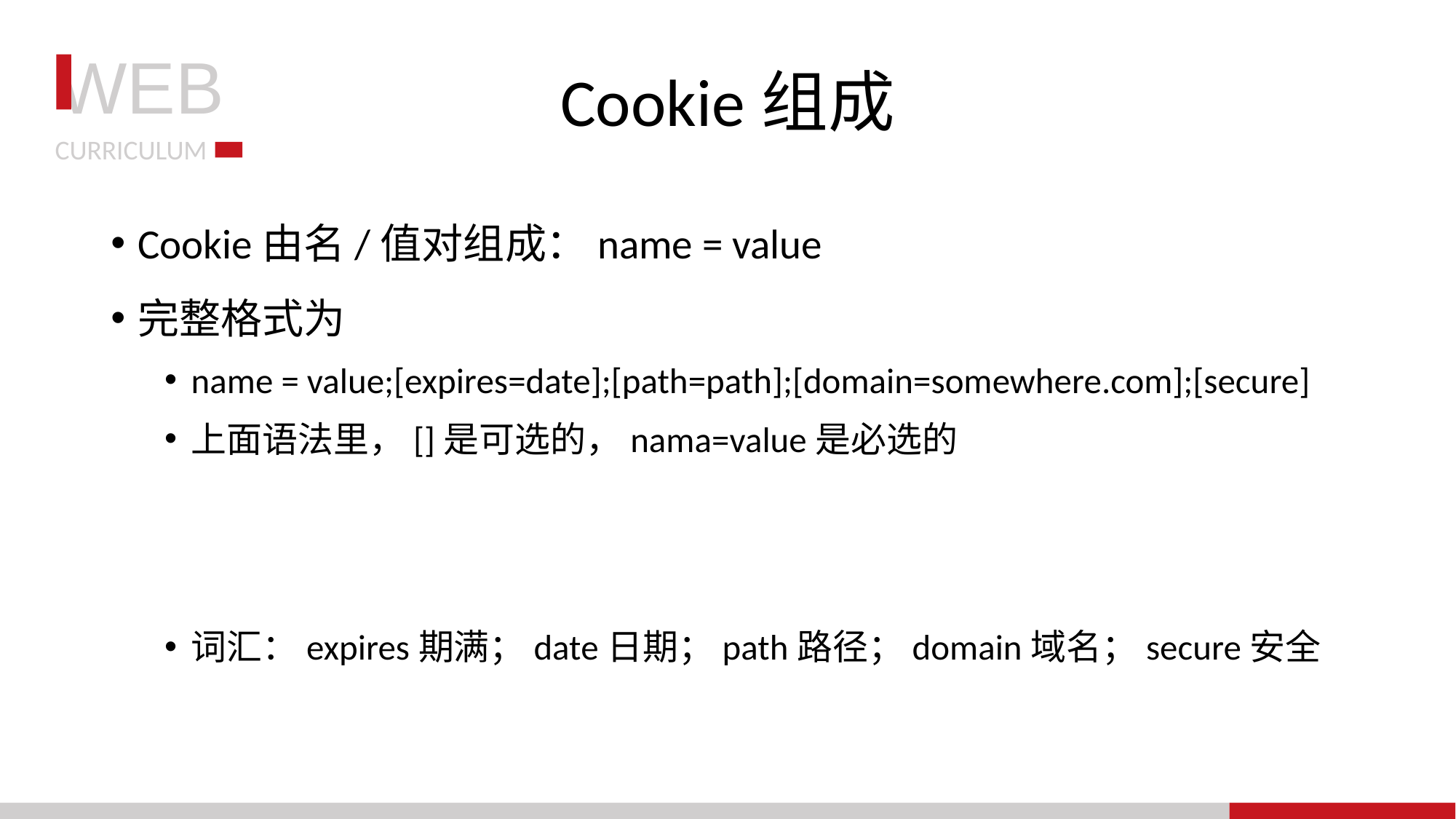

# Cookie组成
Cookie由名/值对组成：name = value
完整格式为
name = value;[expires=date];[path=path];[domain=somewhere.com];[secure]
上面语法里，[]是可选的，nama=value是必选的

词汇：expires期满；date日期；path路径；domain域名；secure安全